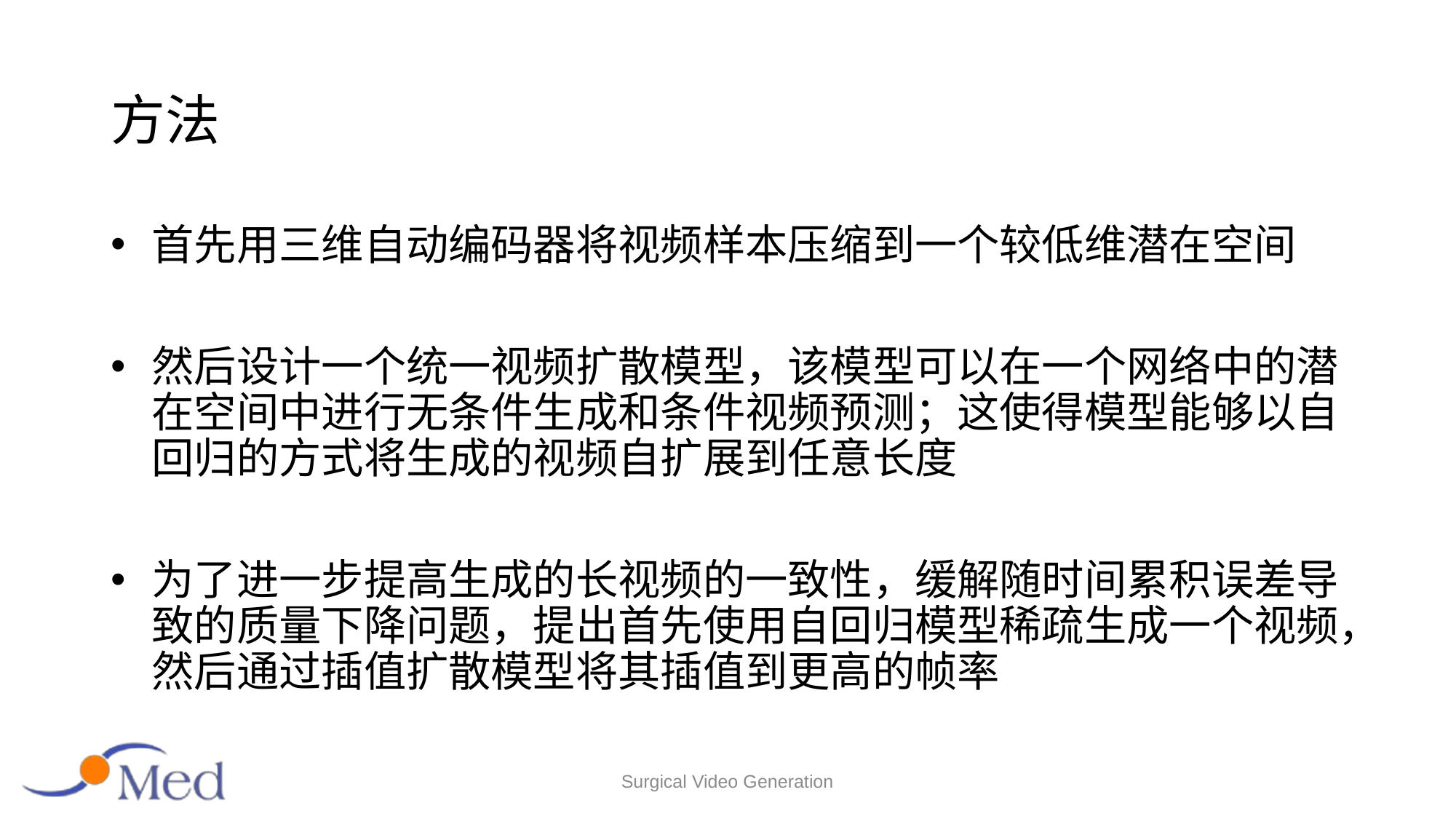

# 方法
首先用三维自动编码器将视频样本压缩到一个较低维潜在空间

然后设计一个统一视频扩散模型，该模型可以在一个网络中的潜在空间中进行无条件生成和条件视频预测；这使得模型能够以自回归的方式将生成的视频自扩展到任意长度

为了进一步提高生成的长视频的一致性，缓解随时间累积误差导致的质量下降问题，提出首先使用自回归模型稀疏生成一个视频，然后通过插值扩散模型将其插值到更高的帧率

Surgical Video Generation
6